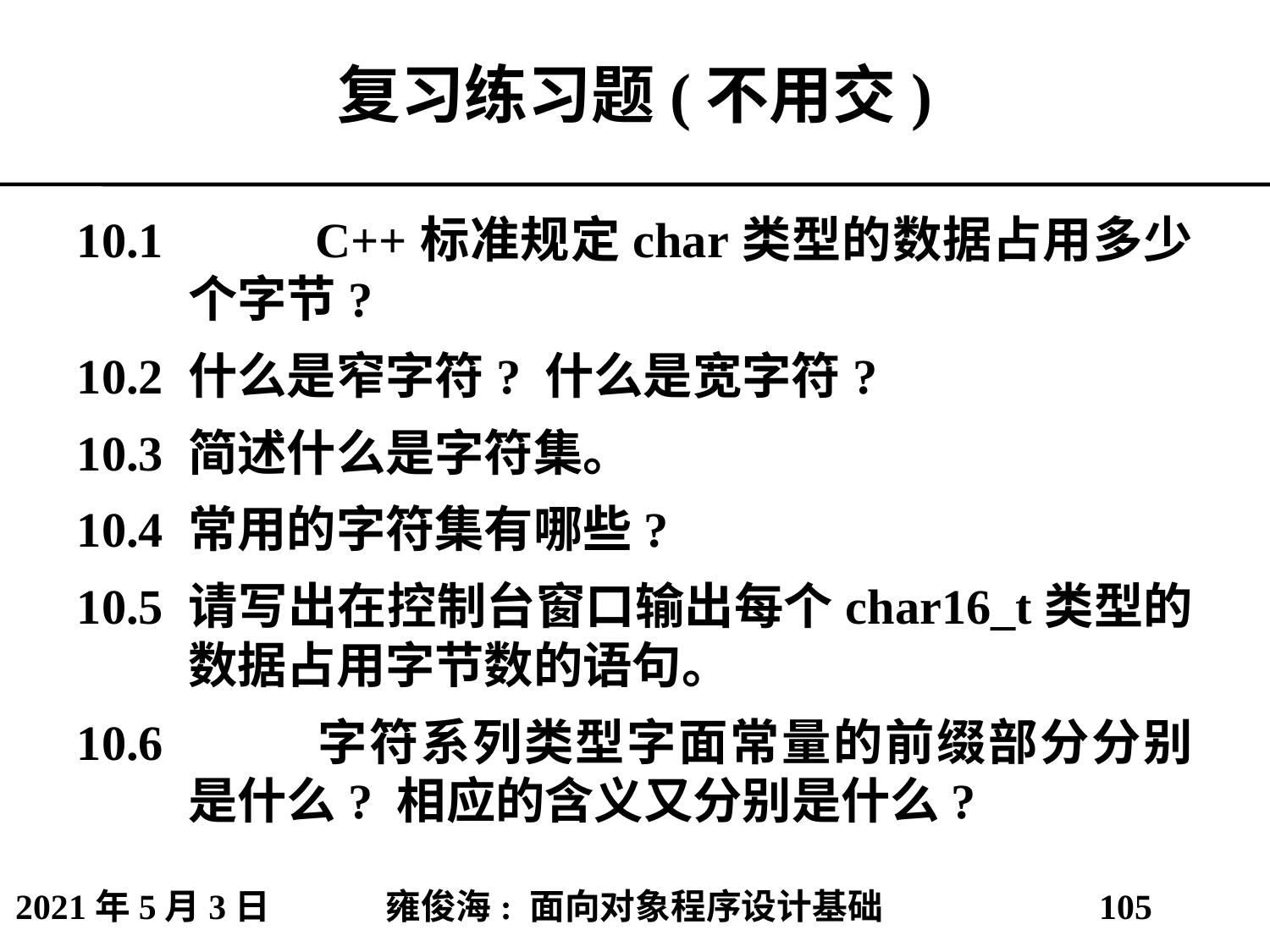

# 复习练习题(不用交)

10.1		C++标准规定char类型的数据占用多少个字节?
10.2	什么是窄字符? 什么是宽字符?
10.3	简述什么是字符集。
10.4	常用的字符集有哪些?
10.5	请写出在控制台窗口输出每个char16_t类型的数据占用字节数的语句。
10.6		字符系列类型字面常量的前缀部分分别是什么? 相应的含义又分别是什么?
2021年5月3日
雍俊海: 面向对象程序设计基础
105